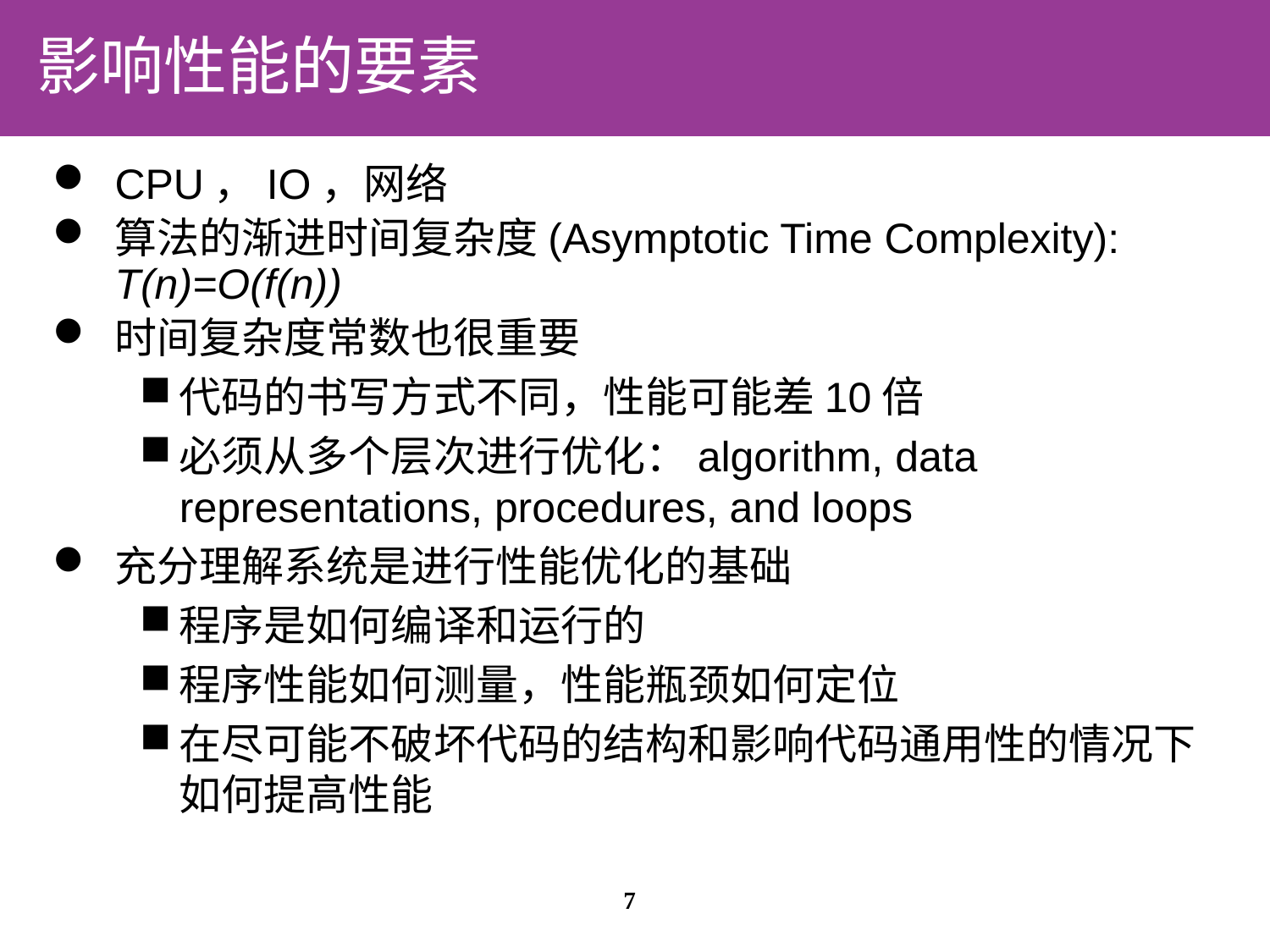

# 影响性能的要素
CPU，IO，网络
算法的渐进时间复杂度(Asymptotic Time Complexity): T(n)=O(f(n))
时间复杂度常数也很重要
代码的书写方式不同，性能可能差10倍
必须从多个层次进行优化：algorithm, data representations, procedures, and loops
充分理解系统是进行性能优化的基础
程序是如何编译和运行的
程序性能如何测量，性能瓶颈如何定位
在尽可能不破坏代码的结构和影响代码通用性的情况下如何提高性能

7